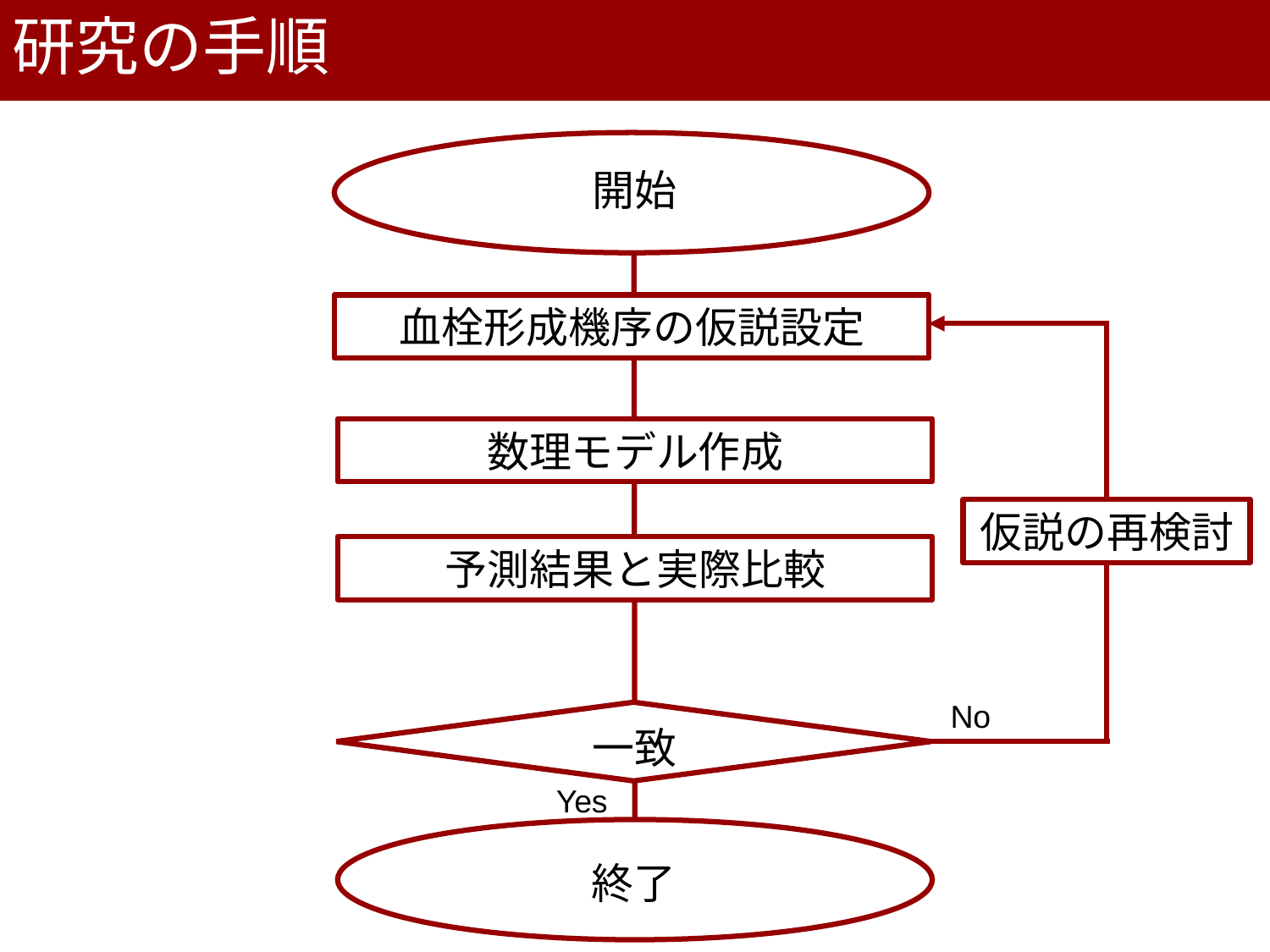

研究の手順

開始
血栓形成機序の仮説設定
数理モデル作成
仮説の再検討
予測結果と実際比較
No

一致
Yes

終了